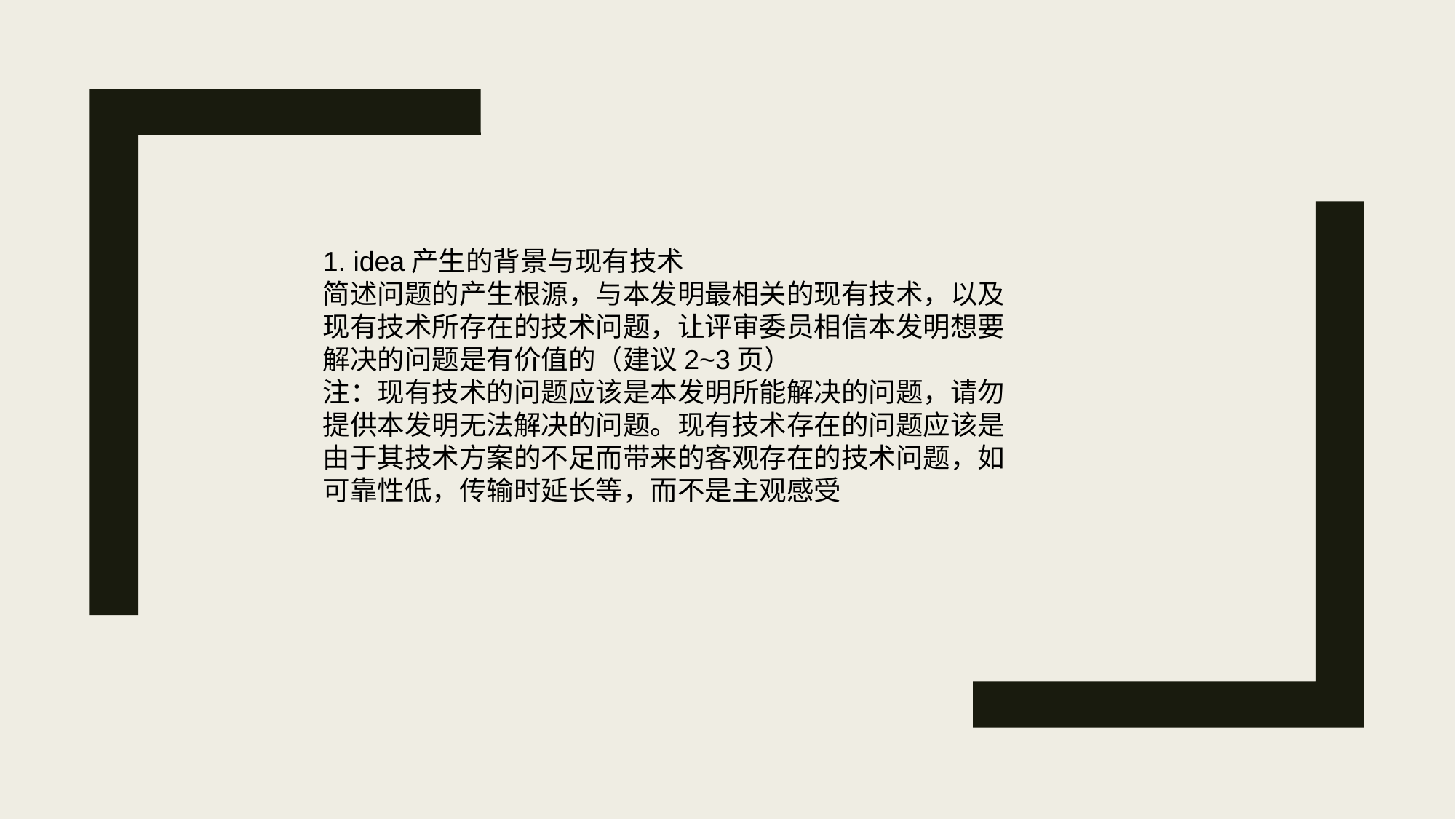

1. idea产生的背景与现有技术
简述问题的产生根源，与本发明最相关的现有技术，以及现有技术所存在的技术问题，让评审委员相信本发明想要解决的问题是有价值的（建议2~3页）
注：现有技术的问题应该是本发明所能解决的问题，请勿提供本发明无法解决的问题。现有技术存在的问题应该是由于其技术方案的不足而带来的客观存在的技术问题，如可靠性低，传输时延长等，而不是主观感受